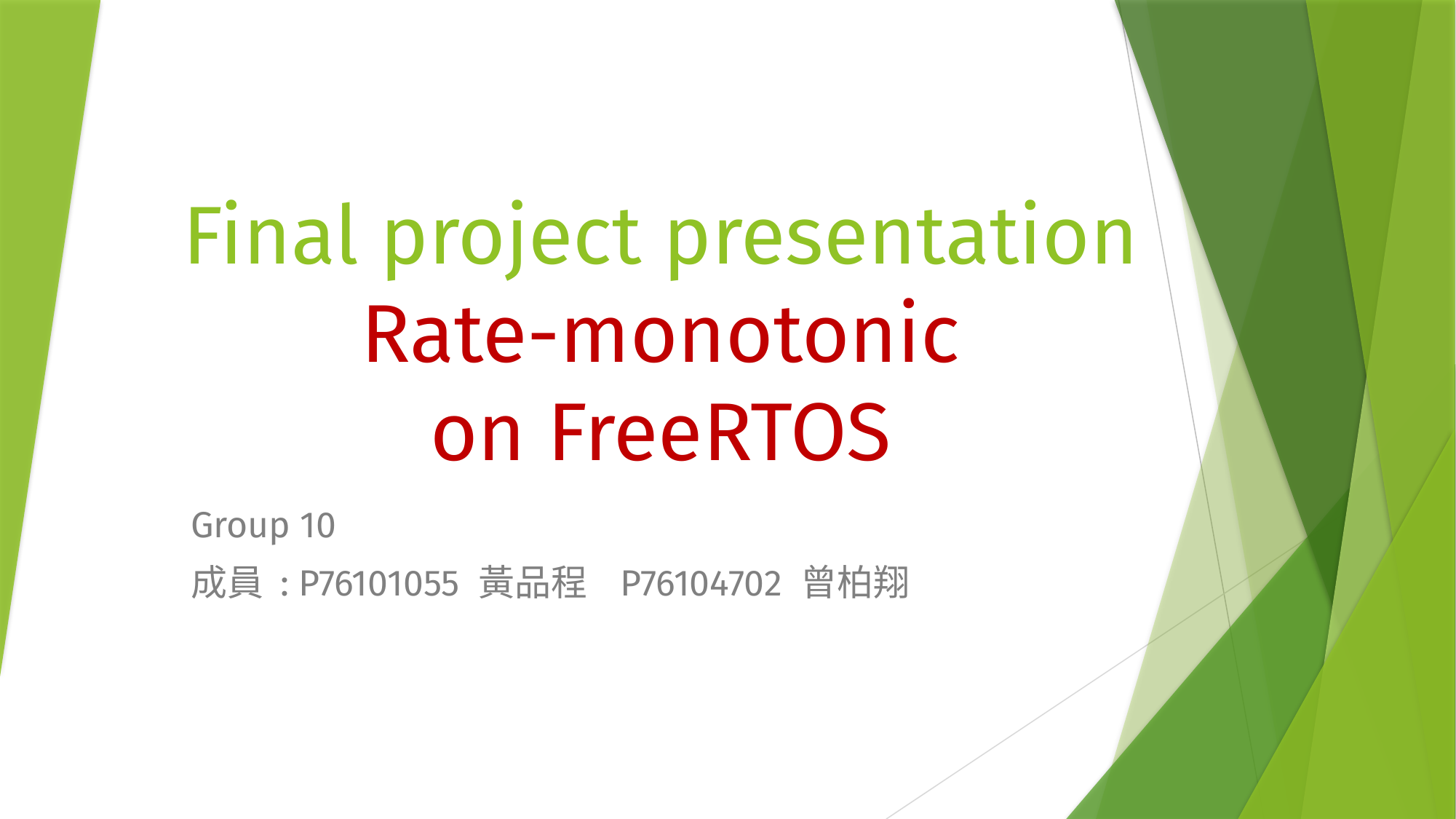

# Final project presentation Rate-monotonic on FreeRTOS
Group 10
成員 : P76101055 黃品程   P76104702 曾柏翔